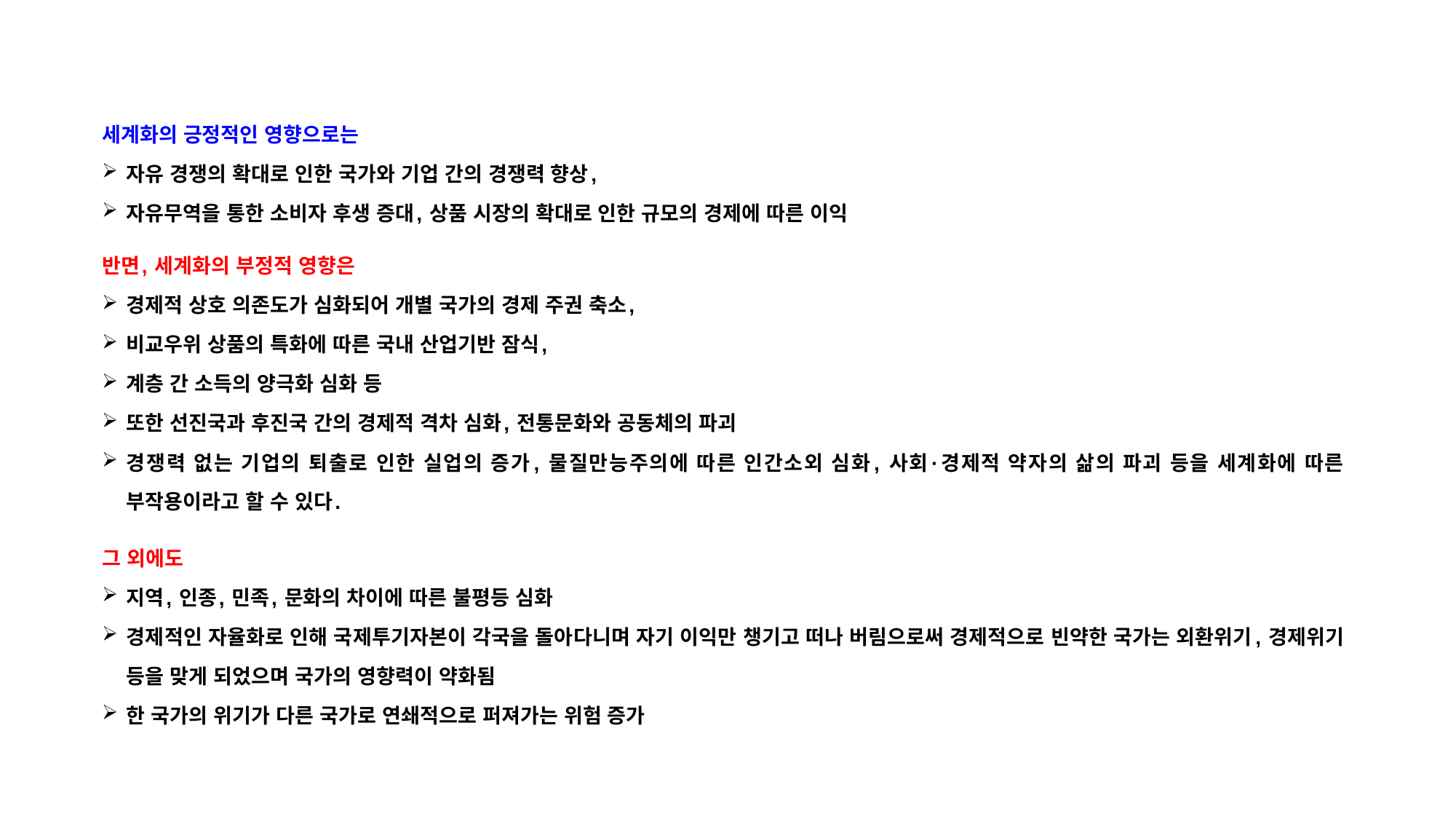

세계화의 긍정적인 영향으로는
자유 경쟁의 확대로 인한 국가와 기업 간의 경쟁력 향상,
자유무역을 통한 소비자 후생 증대, 상품 시장의 확대로 인한 규모의 경제에 따른 이익

반면, 세계화의 부정적 영향은
경제적 상호 의존도가 심화되어 개별 국가의 경제 주권 축소,
비교우위 상품의 특화에 따른 국내 산업기반 잠식,
계층 간 소득의 양극화 심화 등
또한 선진국과 후진국 간의 경제적 격차 심화, 전통문화와 공동체의 파괴
경쟁력 없는 기업의 퇴출로 인한 실업의 증가, 물질만능주의에 따른 인간소외 심화, 사회·경제적 약자의 삶의 파괴 등을 세계화에 따른 부작용이라고 할 수 있다.

그 외에도
지역, 인종, 민족, 문화의 차이에 따른 불평등 심화
경제적인 자율화로 인해 국제투기자본이 각국을 돌아다니며 자기 이익만 챙기고 떠나 버림으로써 경제적으로 빈약한 국가는 외환위기, 경제위기 등을 맞게 되었으며 국가의 영향력이 약화됨
한 국가의 위기가 다른 국가로 연쇄적으로 퍼져가는 위험 증가